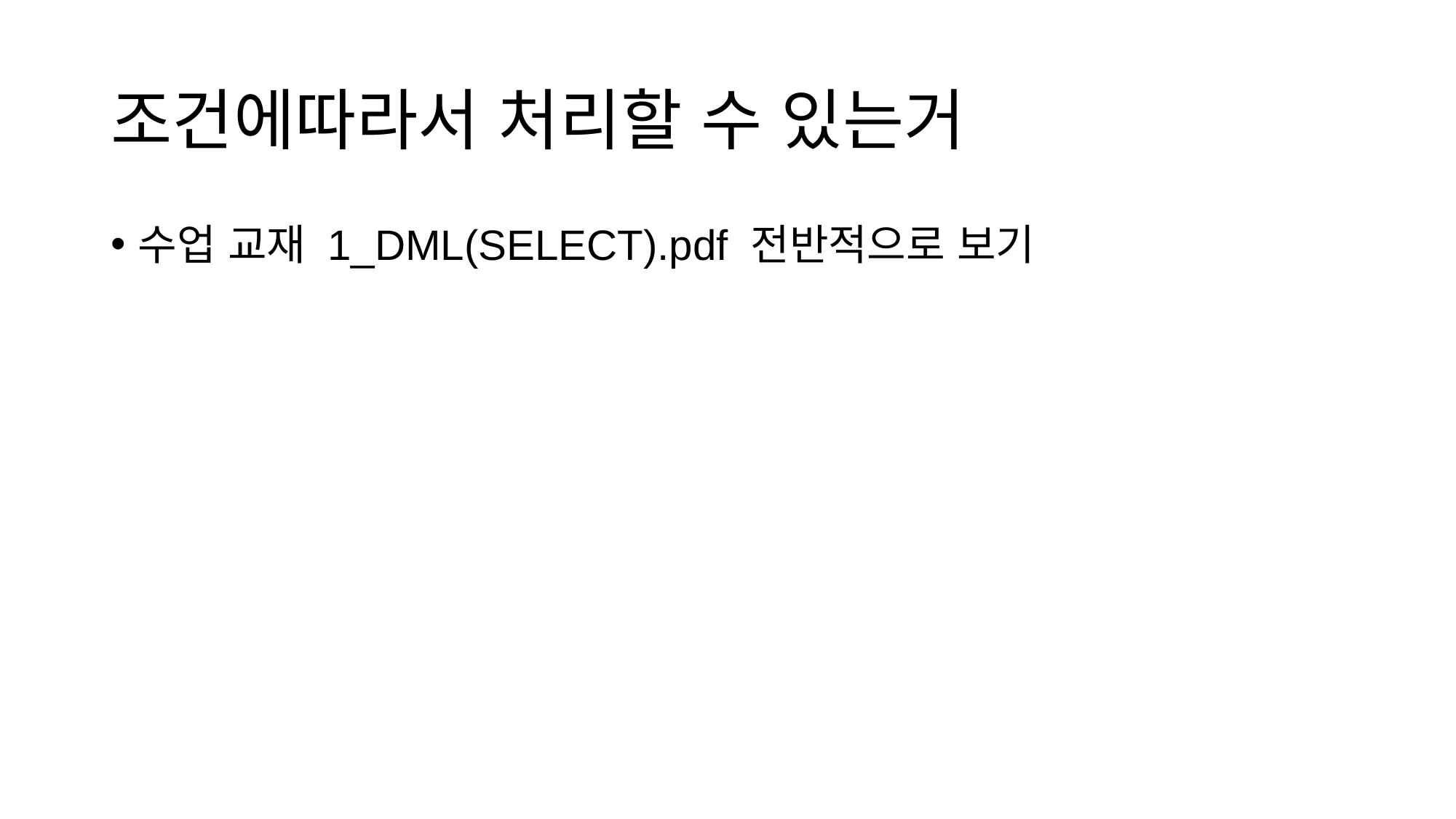

# 조건에따라서 처리할 수 있는거
수업 교재 1_DML(SELECT).pdf 전반적으로 보기